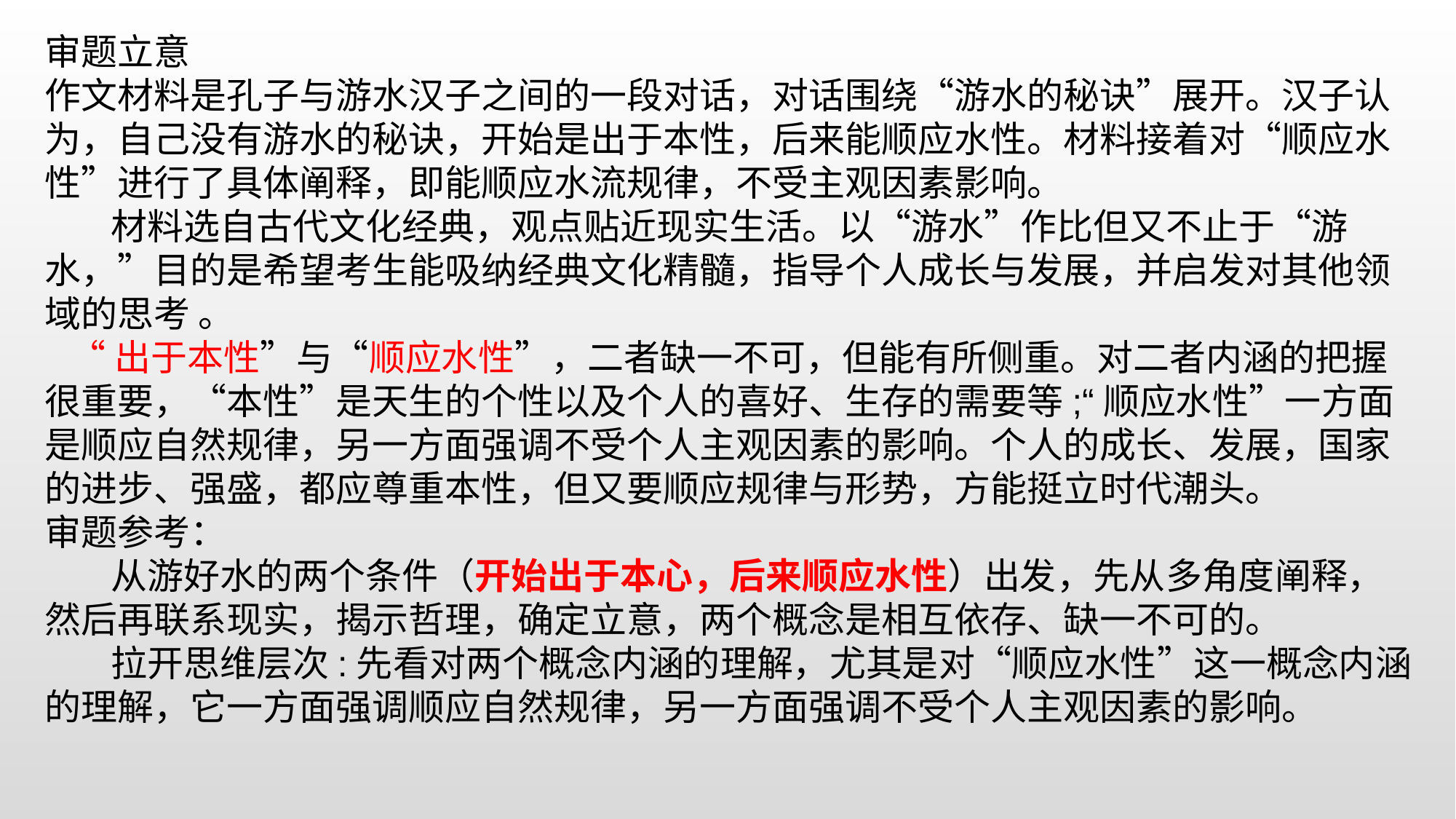

审题立意
作文材料是孔子与游水汉子之间的一段对话，对话围绕“游水的秘诀”展开。汉子认为，自己没有游水的秘诀，开始是出于本性，后来能顺应水性。材料接着对“顺应水性”进行了具体阐释，即能顺应水流规律，不受主观因素影响。
       材料选自古代文化经典，观点贴近现实生活。以“游水”作比但又不止于“游水，”目的是希望考生能吸纳经典文化精髓，指导个人成长与发展，并启发对其他领域的思考 。
   “出于本性”与“顺应水性”，二者缺一不可，但能有所侧重。对二者内涵的把握很重要，“本性”是天生的个性以及个人的喜好、生存的需要等;“顺应水性”一方面是顺应自然规律，另一方面强调不受个人主观因素的影响。个人的成长、发展，国家的进步、强盛，都应尊重本性，但又要顺应规律与形势，方能挺立时代潮头。
审题参考：
       从游好水的两个条件（开始出于本心，后来顺应水性）出发，先从多角度阐释，然后再联系现实，揭示哲理，确定立意，两个概念是相互依存、缺一不可的。
       拉开思维层次:先看对两个概念内涵的理解，尤其是对“顺应水性”这一概念内涵的理解，它一方面强调顺应自然规律，另一方面强调不受个人主观因素的影响。